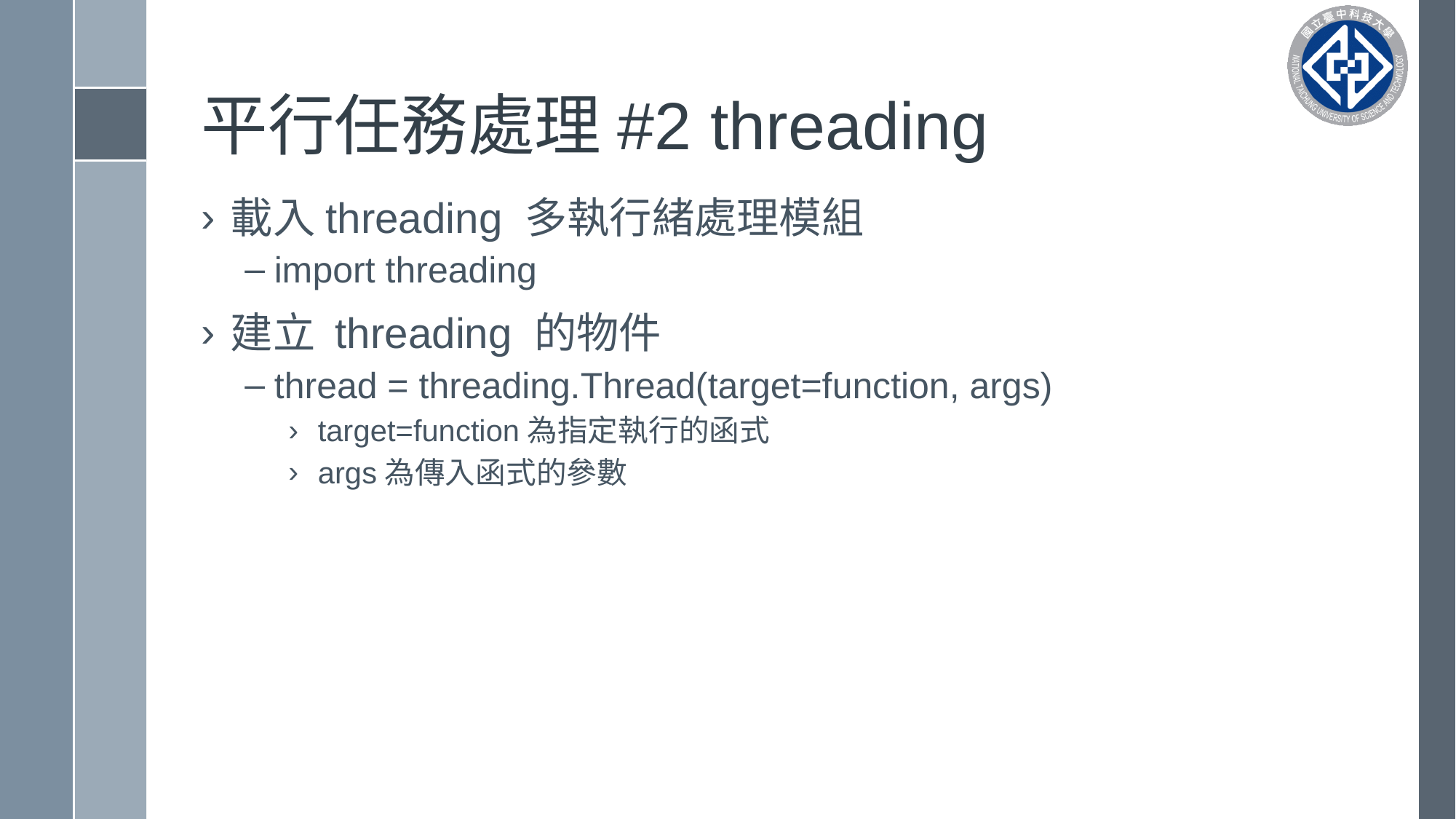

# 平行任務處理#2 threading
載入threading 多執行緒處理模組
import threading
建立 threading 的物件
thread = threading.Thread(target=function, args)
target=function為指定執行的函式
args為傳入函式的參數